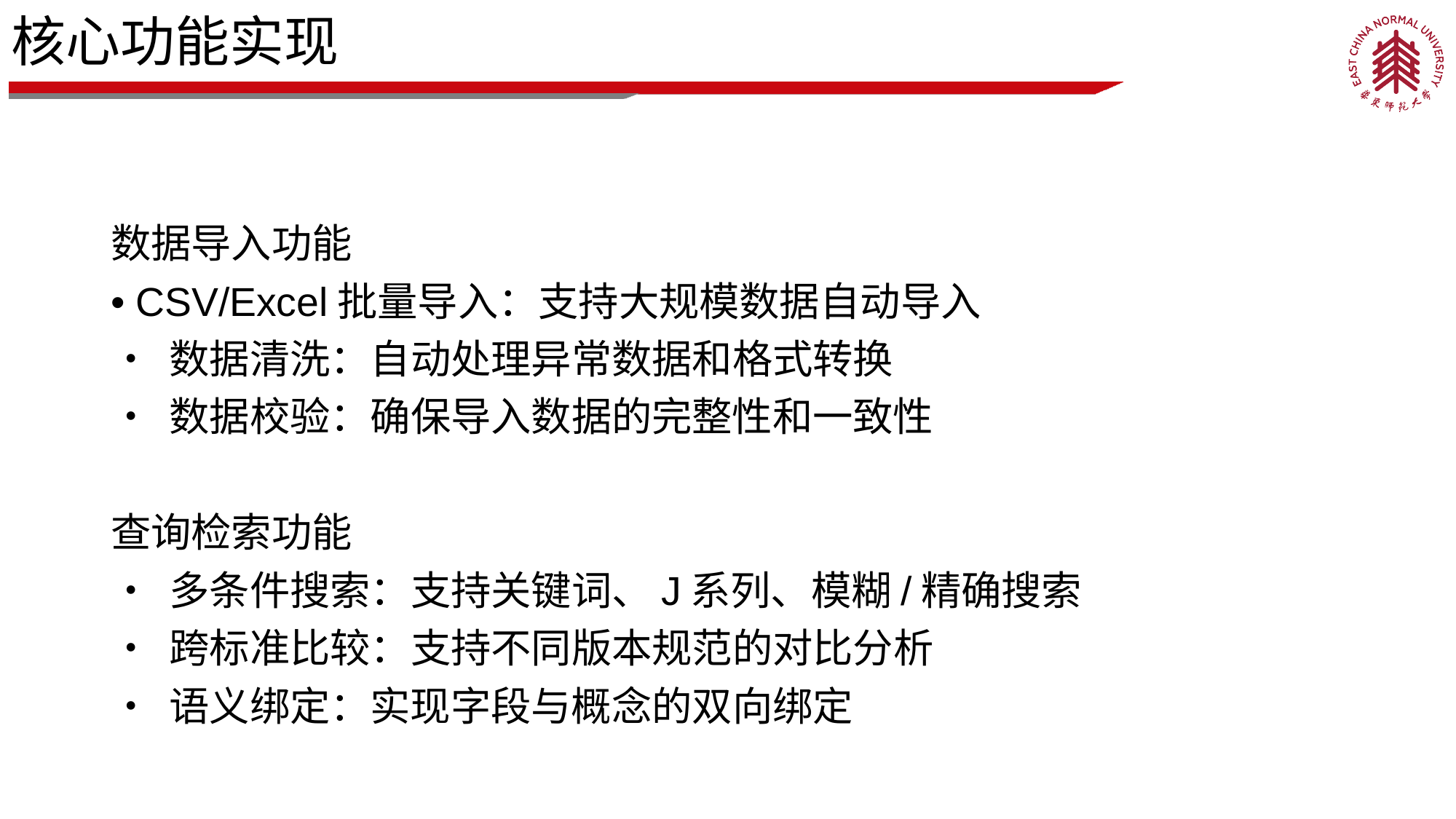

# 核心功能实现
数据导入功能
• CSV/Excel批量导入：支持大规模数据自动导入
• 数据清洗：自动处理异常数据和格式转换
• 数据校验：确保导入数据的完整性和一致性

查询检索功能
• 多条件搜索：支持关键词、J系列、模糊/精确搜索
• 跨标准比较：支持不同版本规范的对比分析
• 语义绑定：实现字段与概念的双向绑定